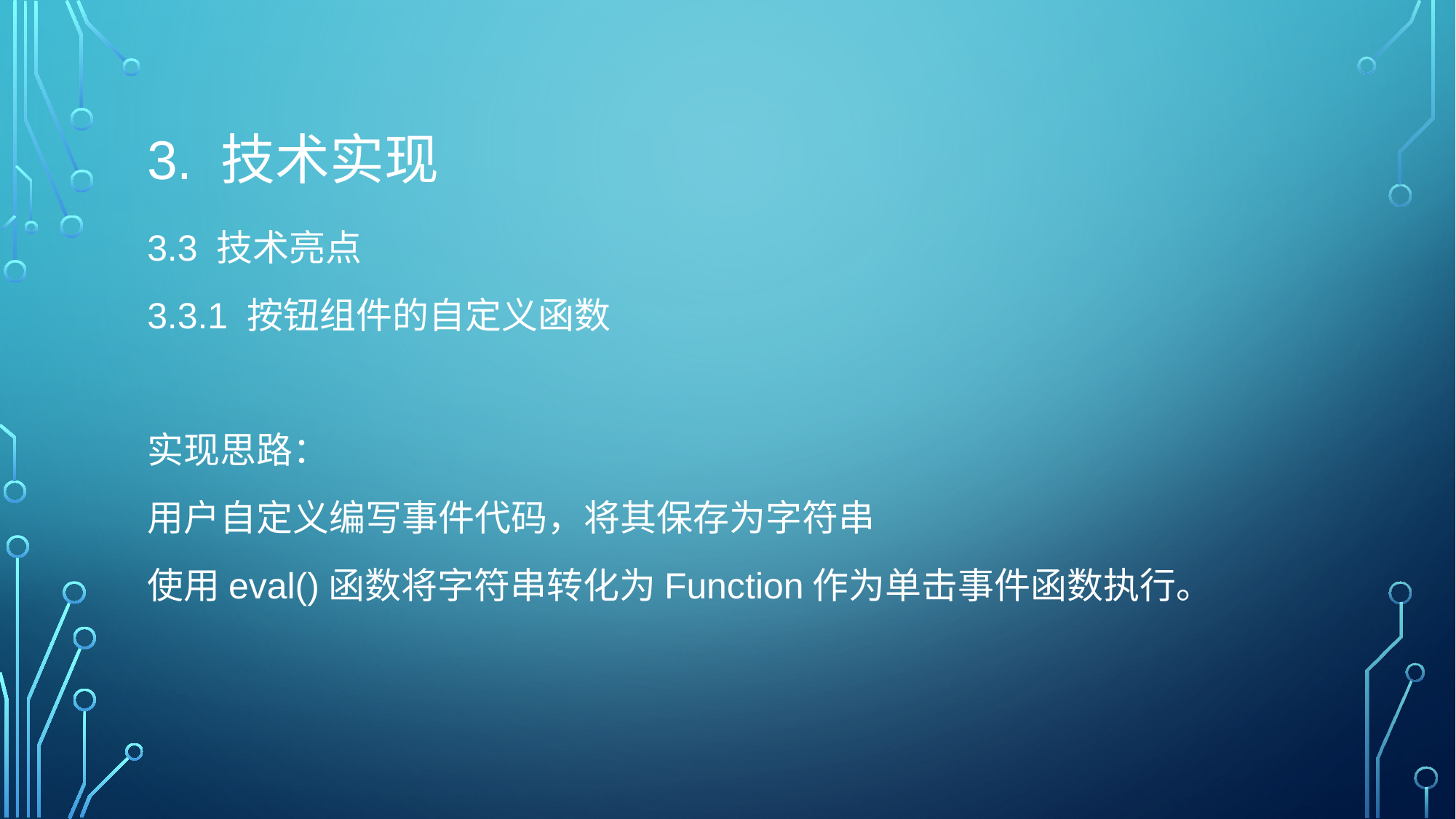

# 3. 技术实现
3.3 技术亮点
3.3.1 按钮组件的自定义函数

实现思路：
用户自定义编写事件代码，将其保存为字符串
使用eval()函数将字符串转化为Function作为单击事件函数执行。